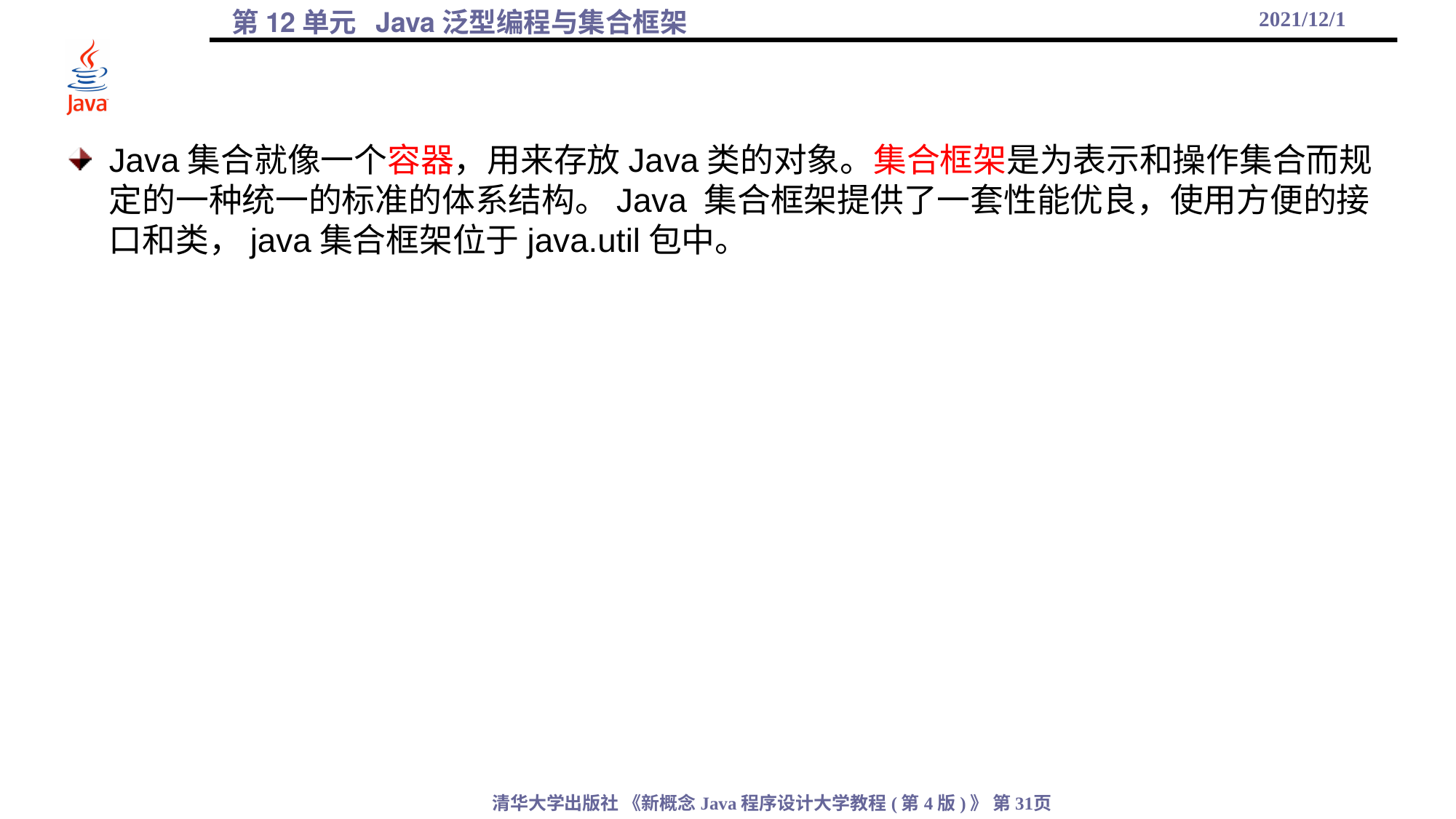

2021/12/1
Java集合就像一个容器，用来存放Java类的对象。集合框架是为表示和操作集合而规定的一种统一的标准的体系结构。Java 集合框架提供了一套性能优良，使用方便的接口和类，java集合框架位于java.util包中。